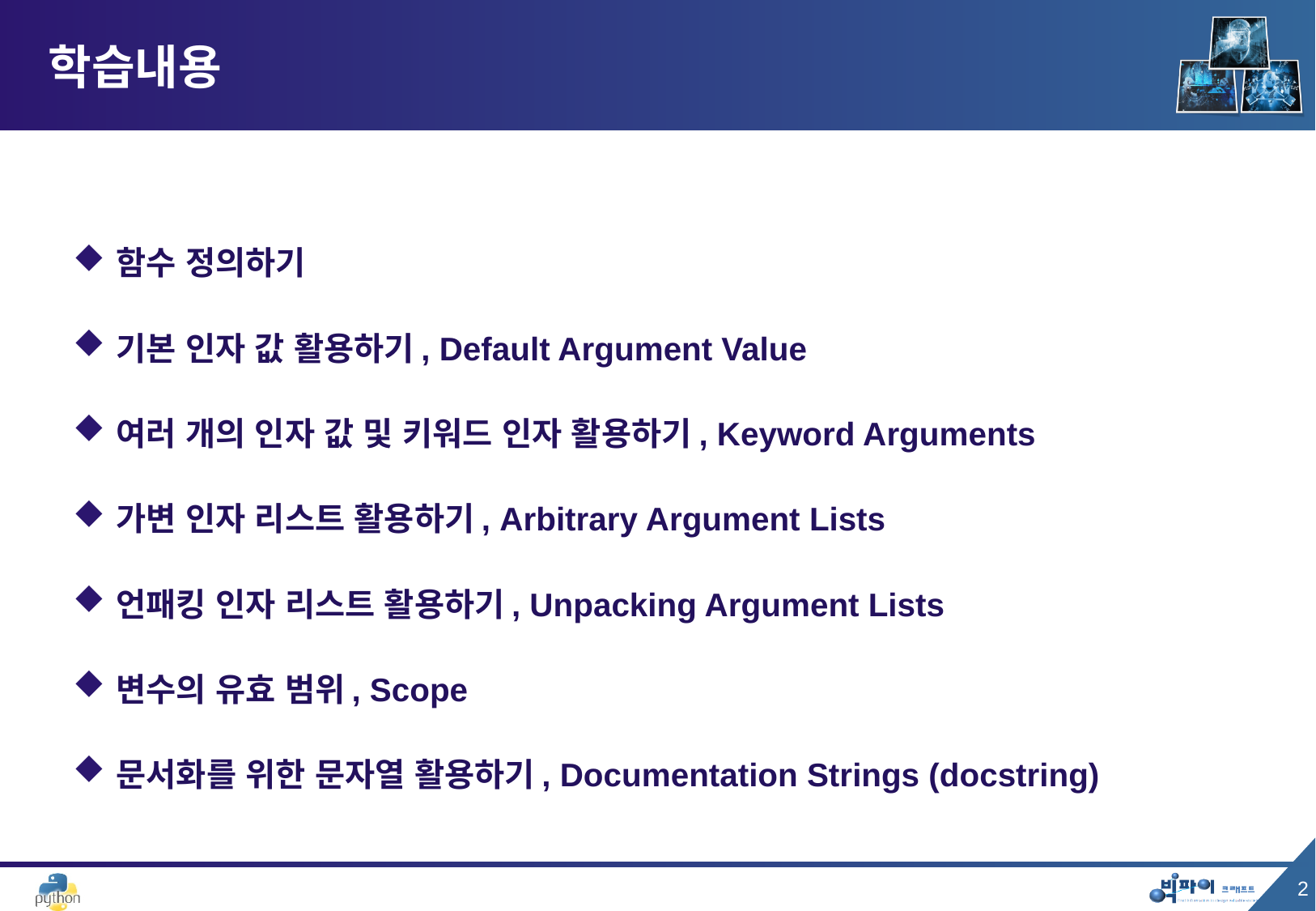

# 학습내용
함수 정의하기
기본 인자 값 활용하기, Default Argument Value
여러 개의 인자 값 및 키워드 인자 활용하기, Keyword Arguments
가변 인자 리스트 활용하기, Arbitrary Argument Lists
언패킹 인자 리스트 활용하기, Unpacking Argument Lists
변수의 유효 범위, Scope
문서화를 위한 문자열 활용하기, Documentation Strings (docstring)